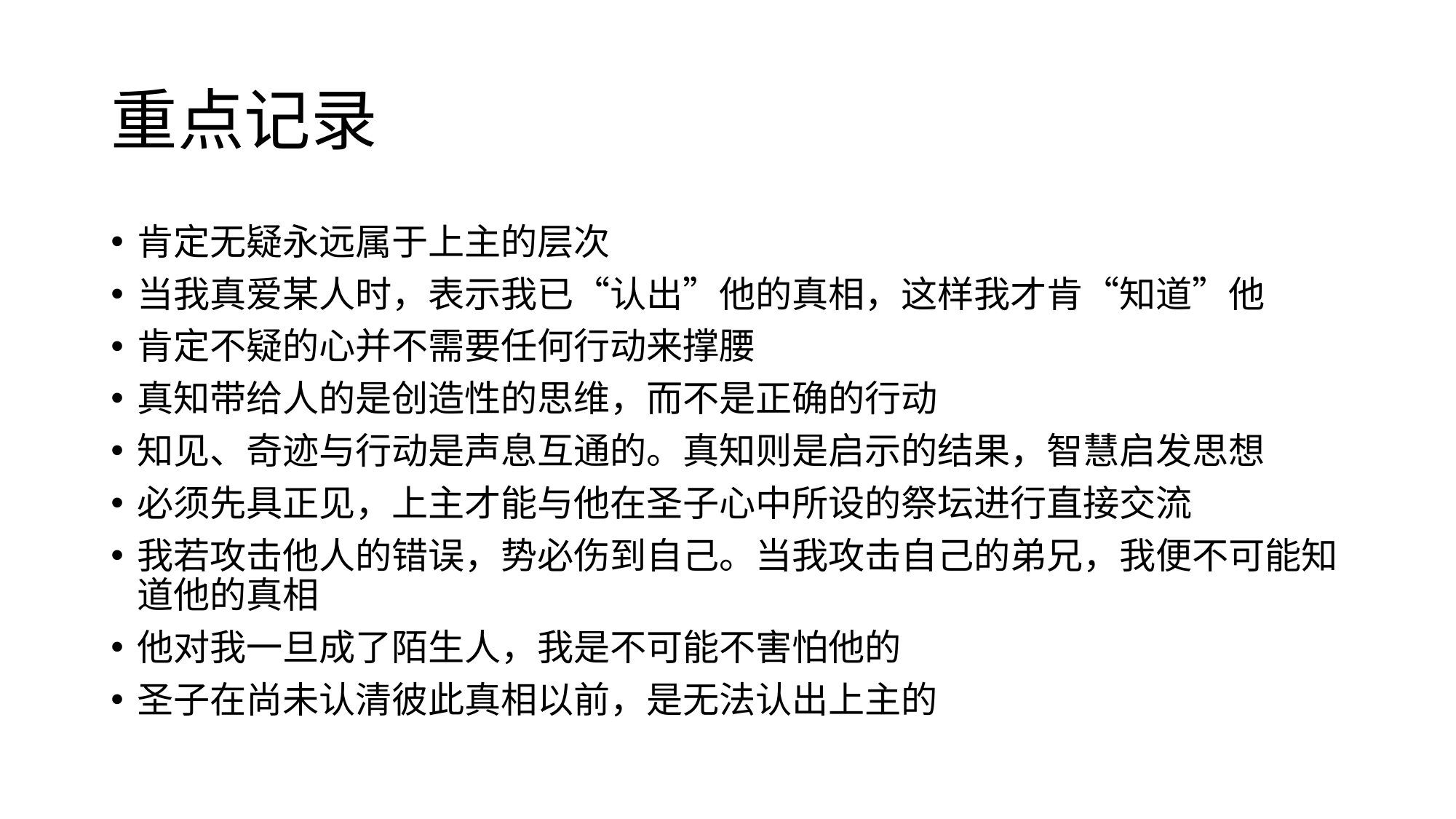

# 重点记录
肯定无疑永远属于上主的层次
当我真爱某人时，表示我已“认出”他的真相，这样我才肯“知道”他
肯定不疑的心并不需要任何行动来撑腰
真知带给人的是创造性的思维，而不是正确的行动
知见、奇迹与行动是声息互通的。真知则是启示的结果，智慧启发思想
必须先具正见，上主才能与他在圣子心中所设的祭坛进行直接交流
我若攻击他人的错误，势必伤到自己。当我攻击自己的弟兄，我便不可能知道他的真相
他对我一旦成了陌生人，我是不可能不害怕他的
圣子在尚未认清彼此真相以前，是无法认出上主的